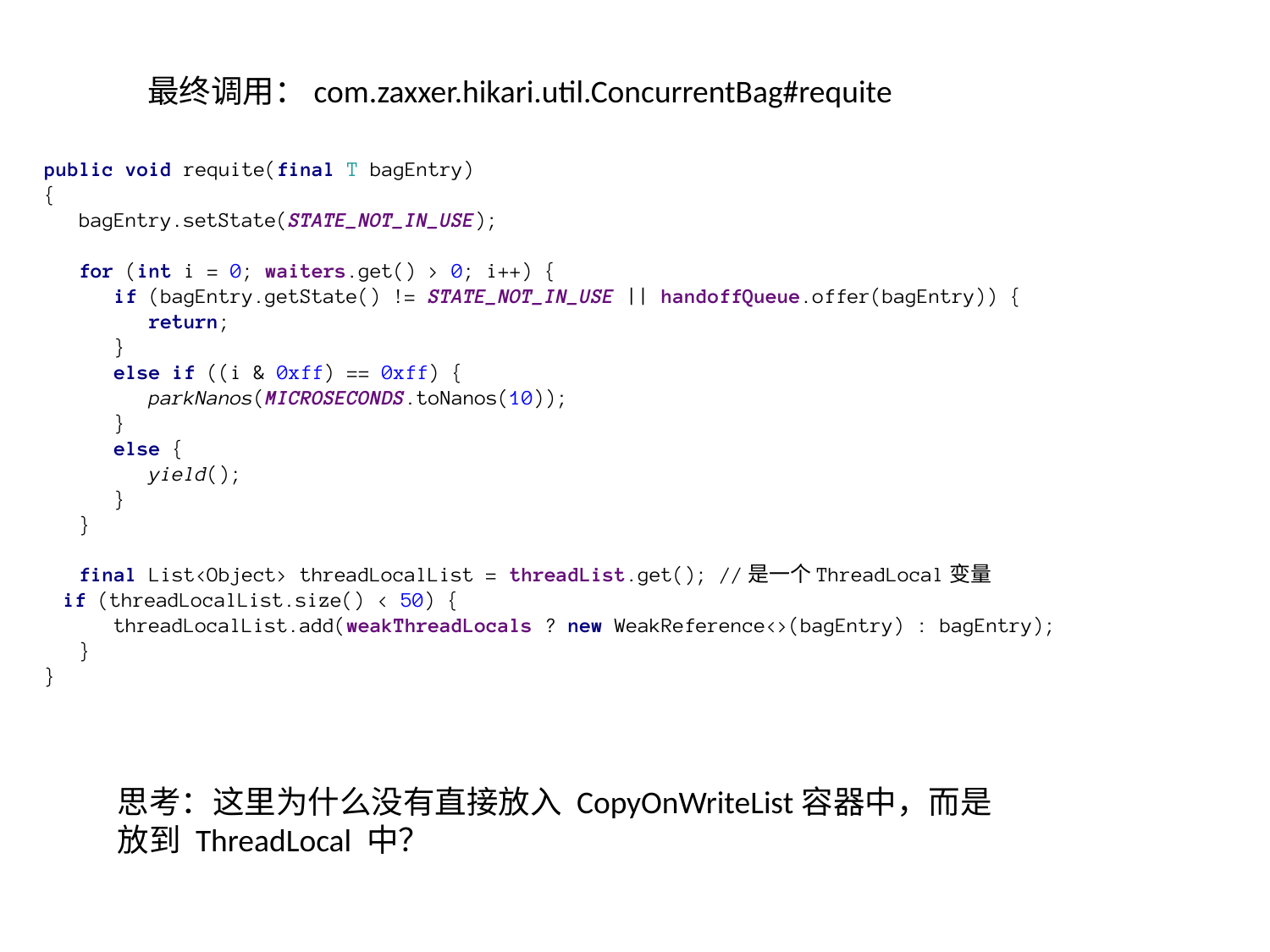

最终调用：com.zaxxer.hikari.util.ConcurrentBag#requite
public void requite(final T bagEntry)
{
   bagEntry.setState(STATE_NOT_IN_USE);
   for (int i = 0; waiters.get() > 0; i++) {
      if (bagEntry.getState() != STATE_NOT_IN_USE || handoffQueue.offer(bagEntry)) {
         return;
      }
      else if ((i & 0xff) == 0xff) {
         parkNanos(MICROSECONDS.toNanos(10));
      }
      else {
         yield();
      }
   }
   final List<Object> threadLocalList = threadList.get(); //是一个ThreadLocal变量
   if (threadLocalList.size() < 50) {
      threadLocalList.add(weakThreadLocals ? new WeakReference<>(bagEntry) : bagEntry);
   }
}
思考：这里为什么没有直接放入 CopyOnWriteList容器中，而是放到 ThreadLocal 中？